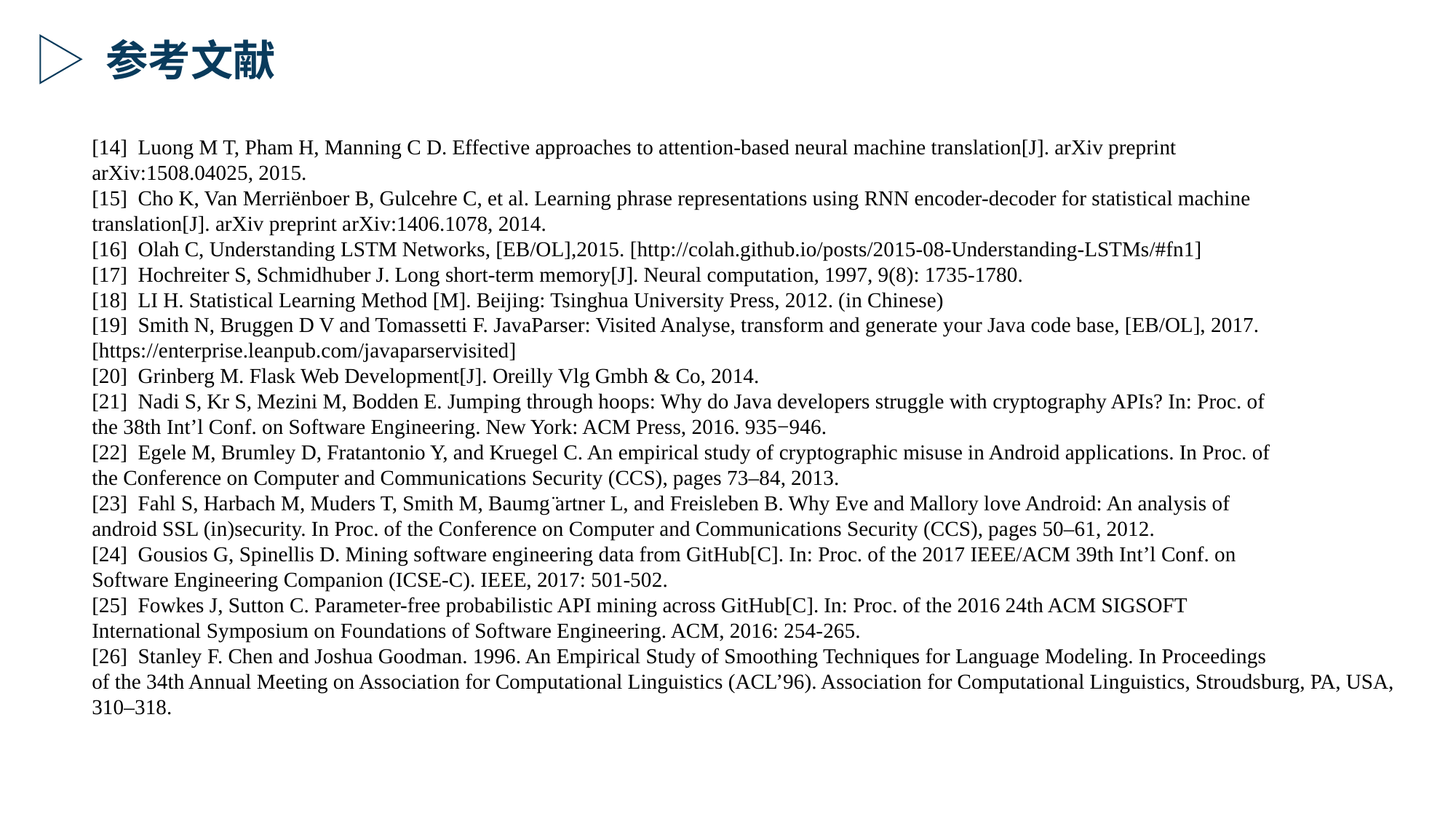

参考文献

[14]  Luong M T, Pham H, Manning C D. Effective approaches to attention-based neural machine translation[J]. arXiv preprint
arXiv:1508.04025, 2015.
[15]  Cho K, Van Merriënboer B, Gulcehre C, et al. Learning phrase representations using RNN encoder-decoder for statistical machine
translation[J]. arXiv preprint arXiv:1406.1078, 2014.
[16]  Olah C, Understanding LSTM Networks, [EB/OL],2015. [http://colah.github.io/posts/2015-08-Understanding-LSTMs/#fn1]
[17]  Hochreiter S, Schmidhuber J. Long short-term memory[J]. Neural computation, 1997, 9(8): 1735-1780.
[18]  LI H. Statistical Learning Method [M]. Beijing: Tsinghua University Press, 2012. (in Chinese)
[19]  Smith N, Bruggen D V and Tomassetti F. JavaParser: Visited Analyse, transform and generate your Java code base, [EB/OL], 2017.
[https://enterprise.leanpub.com/javaparservisited]
[20]  Grinberg M. Flask Web Development[J]. Oreilly Vlg Gmbh & Co, 2014.
[21]  Nadi S, Kr S, Mezini M, Bodden E. Jumping through hoops: Why do Java developers struggle with cryptography APIs? In: Proc. of
the 38th Int’l Conf. on Software Engineering. New York: ACM Press, 2016. 935−946.
[22]  Egele M, Brumley D, Fratantonio Y, and Kruegel C. An empirical study of cryptographic misuse in Android applications. In Proc. of
the Conference on Computer and Communications Security (CCS), pages 73–84, 2013.
[23]  Fahl S, Harbach M, Muders T, Smith M, Baumg ̈artner L, and Freisleben B. Why Eve and Mallory love Android: An analysis of
android SSL (in)security. In Proc. of the Conference on Computer and Communications Security (CCS), pages 50–61, 2012.
[24]  Gousios G, Spinellis D. Mining software engineering data from GitHub[C]. In: Proc. of the 2017 IEEE/ACM 39th Int’l Conf. on
Software Engineering Companion (ICSE-C). IEEE, 2017: 501-502.
[25]  Fowkes J, Sutton C. Parameter-free probabilistic API mining across GitHub[C]. In: Proc. of the 2016 24th ACM SIGSOFT
International Symposium on Foundations of Software Engineering. ACM, 2016: 254-265.
[26]  Stanley F. Chen and Joshua Goodman. 1996. An Empirical Study of Smoothing Techniques for Language Modeling. In Proceedings
of the 34th Annual Meeting on Association for Computational Linguistics (ACL’96). Association for Computational Linguistics, Stroudsburg, PA, USA, 310–318.